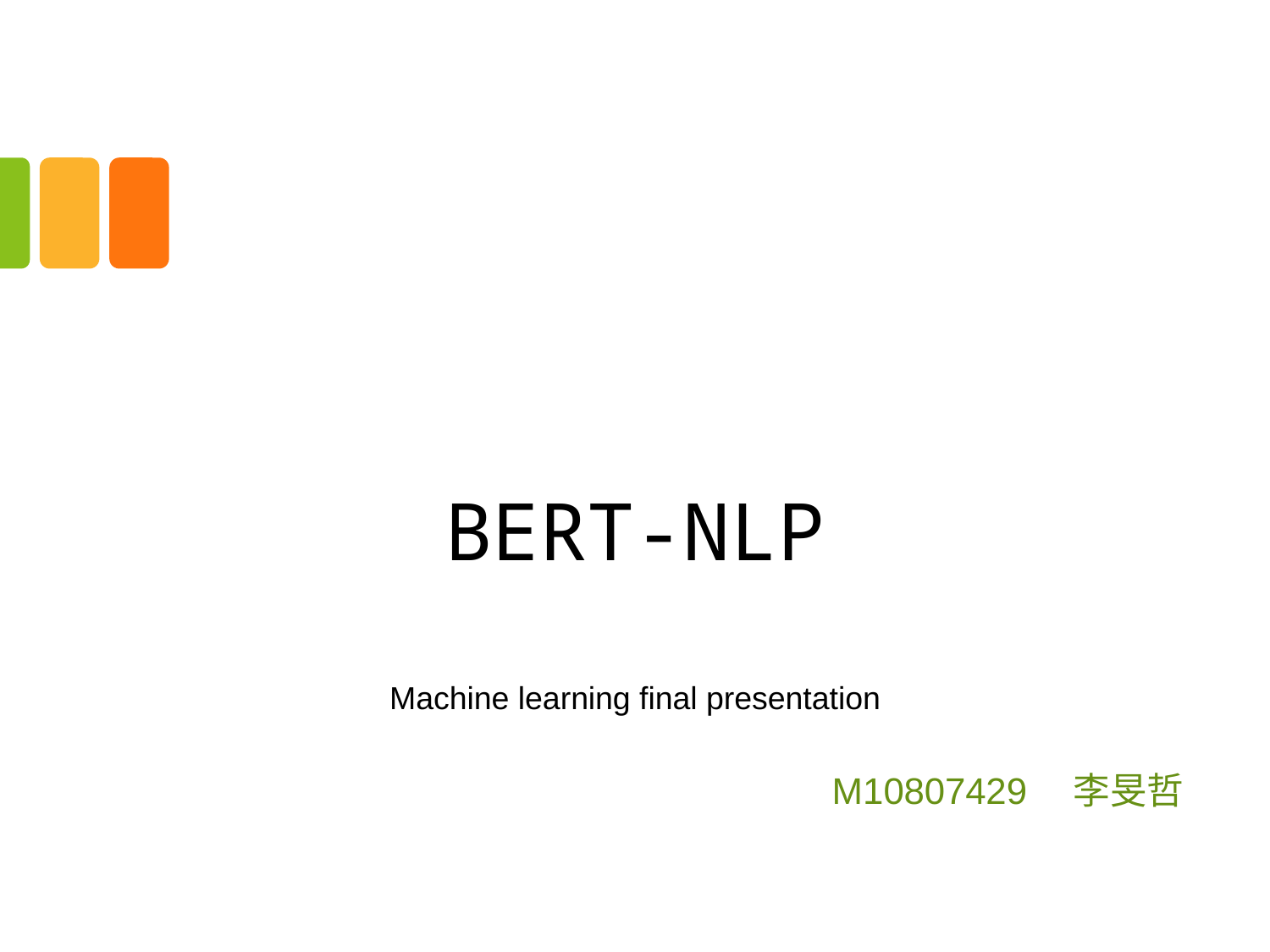

# BERT-NLP

Machine learning final presentation
M10807429　李旻哲